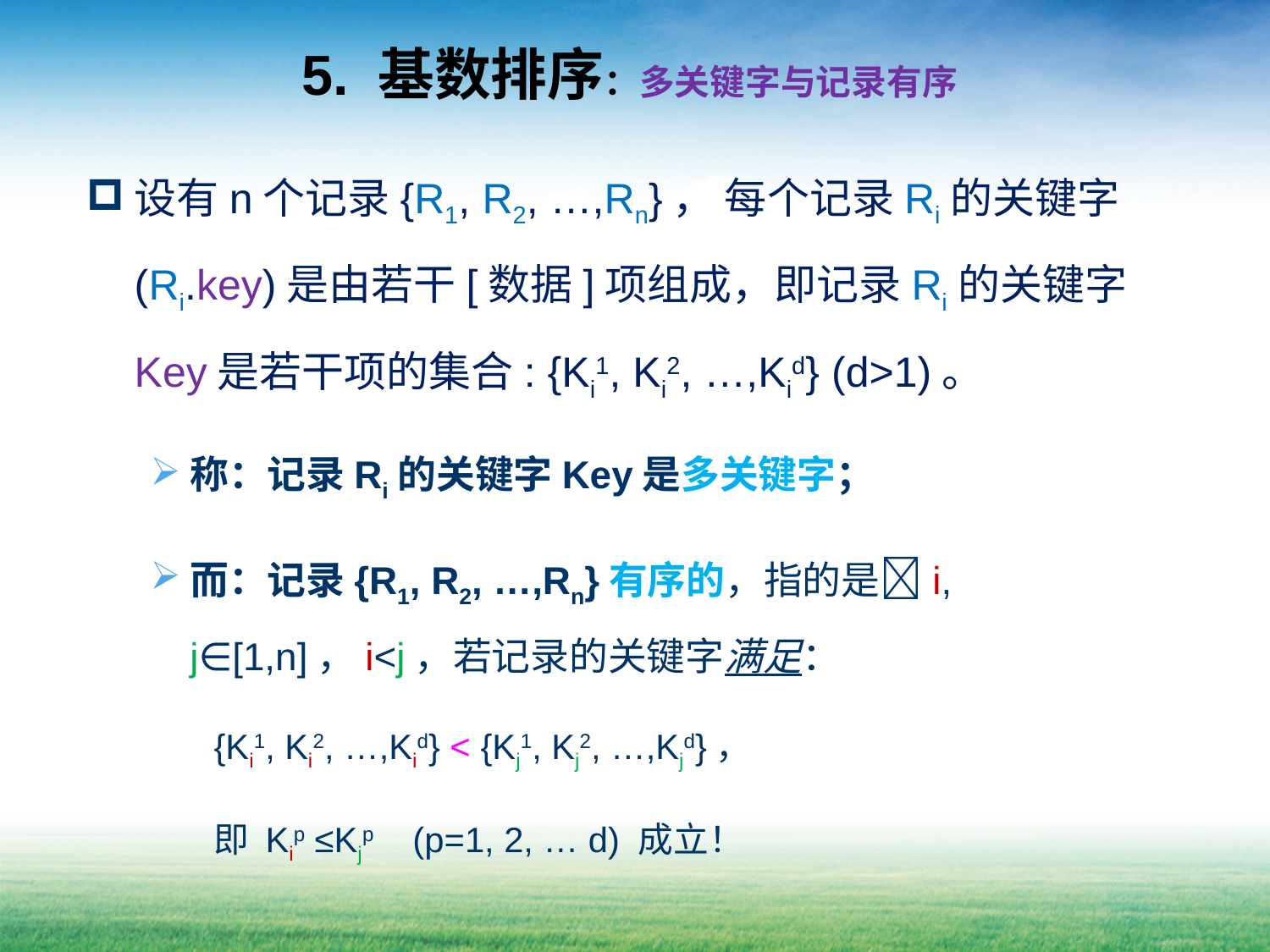

# 5. 基数排序：多关键字与记录有序
设有n个记录{R1, R2, …,Rn}， 每个记录Ri的关键字(Ri.key)是由若干[数据]项组成，即记录Ri的关键字Key是若干项的集合: {Ki1, Ki2, …,Kid} (d>1)。
称：记录Ri的关键字Key是多关键字；
而：记录{R1, R2, …,Rn}有序的，指的是∀i, j∈[1,n]，i<j，若记录的关键字满足：
{Ki1, Ki2, …,Kid} < {Kj1, Kj2, …,Kjd}，
即 Kip ≤Kjp    (p=1, 2, … d) 成立！